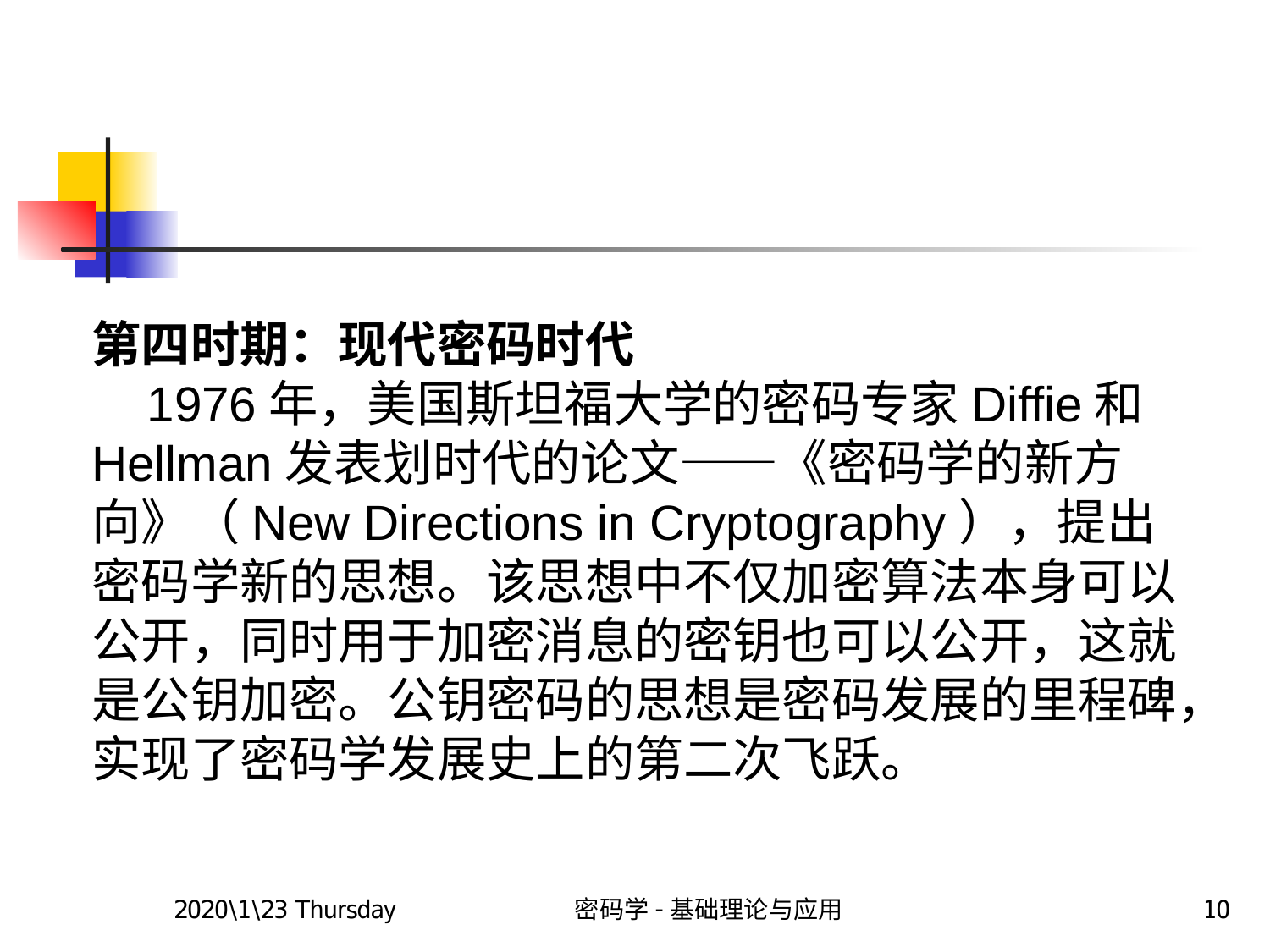

第四时期：现代密码时代
    1976年，美国斯坦福大学的密码专家Diffie和 Hellman发表划时代的论文——《密码学的新方向》（New Directions in Cryptography），提出密码学新的思想。该思想中不仅加密算法本身可以公开，同时用于加密消息的密钥也可以公开，这就是公钥加密。公钥密码的思想是密码发展的里程碑，实现了密码学发展史上的第二次飞跃。
2020\1\23 Thursday
密码学-基础理论与应用
10